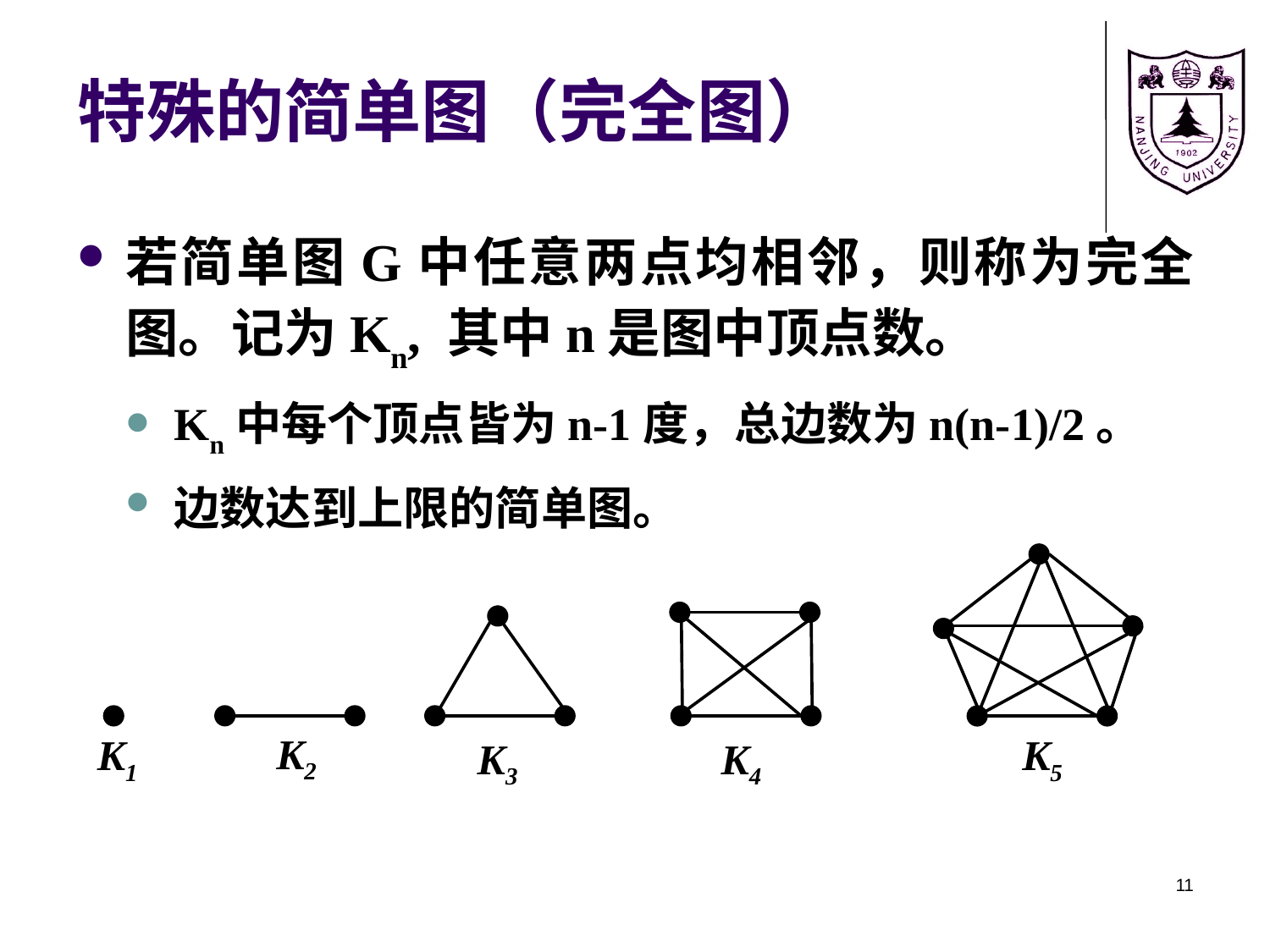

# 特殊的简单图（完全图）
若简单图G中任意两点均相邻，则称为完全图。记为Kn, 其中n是图中顶点数。
Kn中每个顶点皆为n-1度，总边数为n(n-1)/2。
边数达到上限的简单图。

K5

K4

K3

K1

K2
11